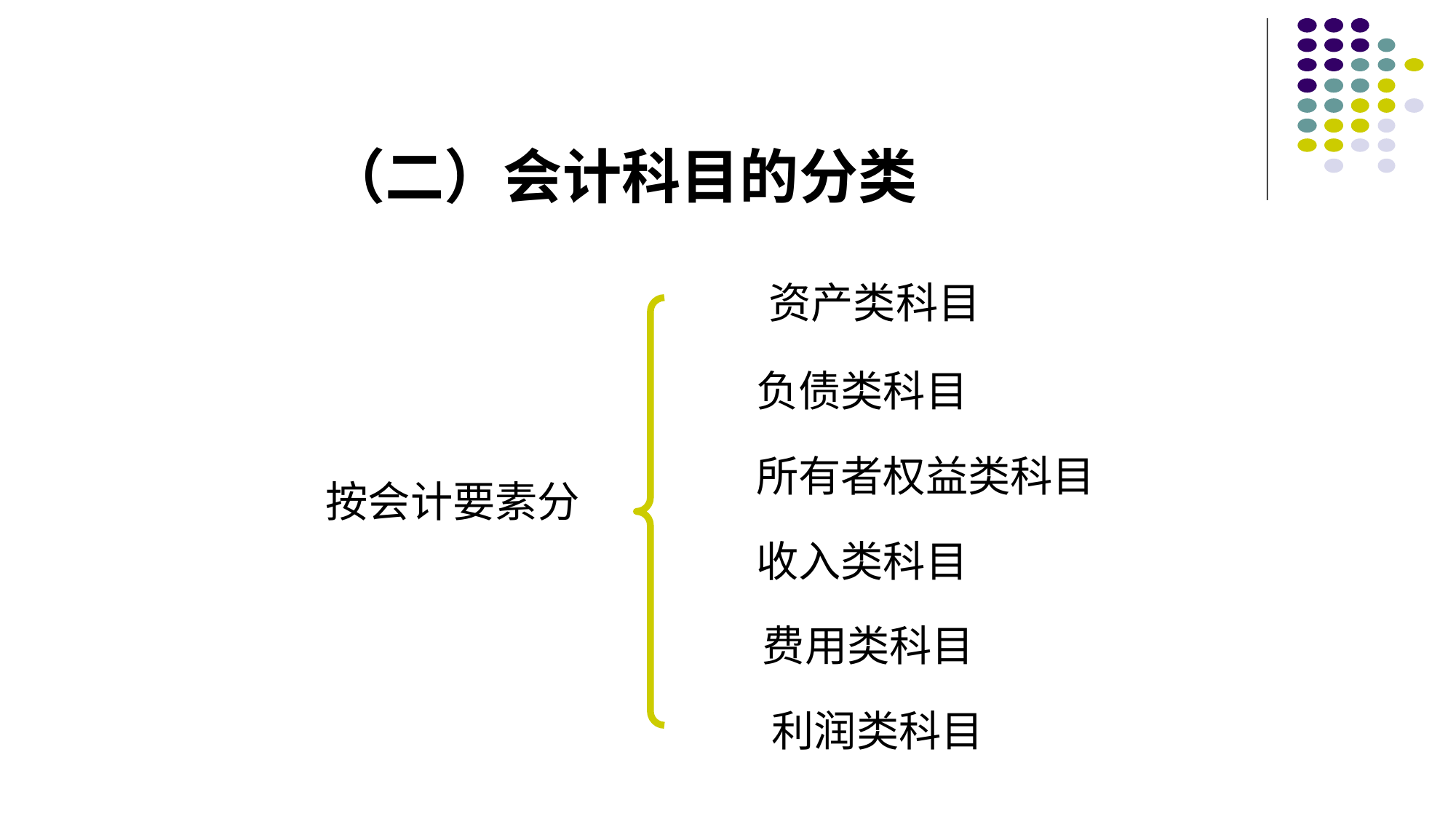

# （二）会计科目的分类
                         资产类科目
                                         负债类科目
                                         所有者权益类科目
                                         收入类科目
                                    费用类科目
                                     利润类科目

按会计要素分